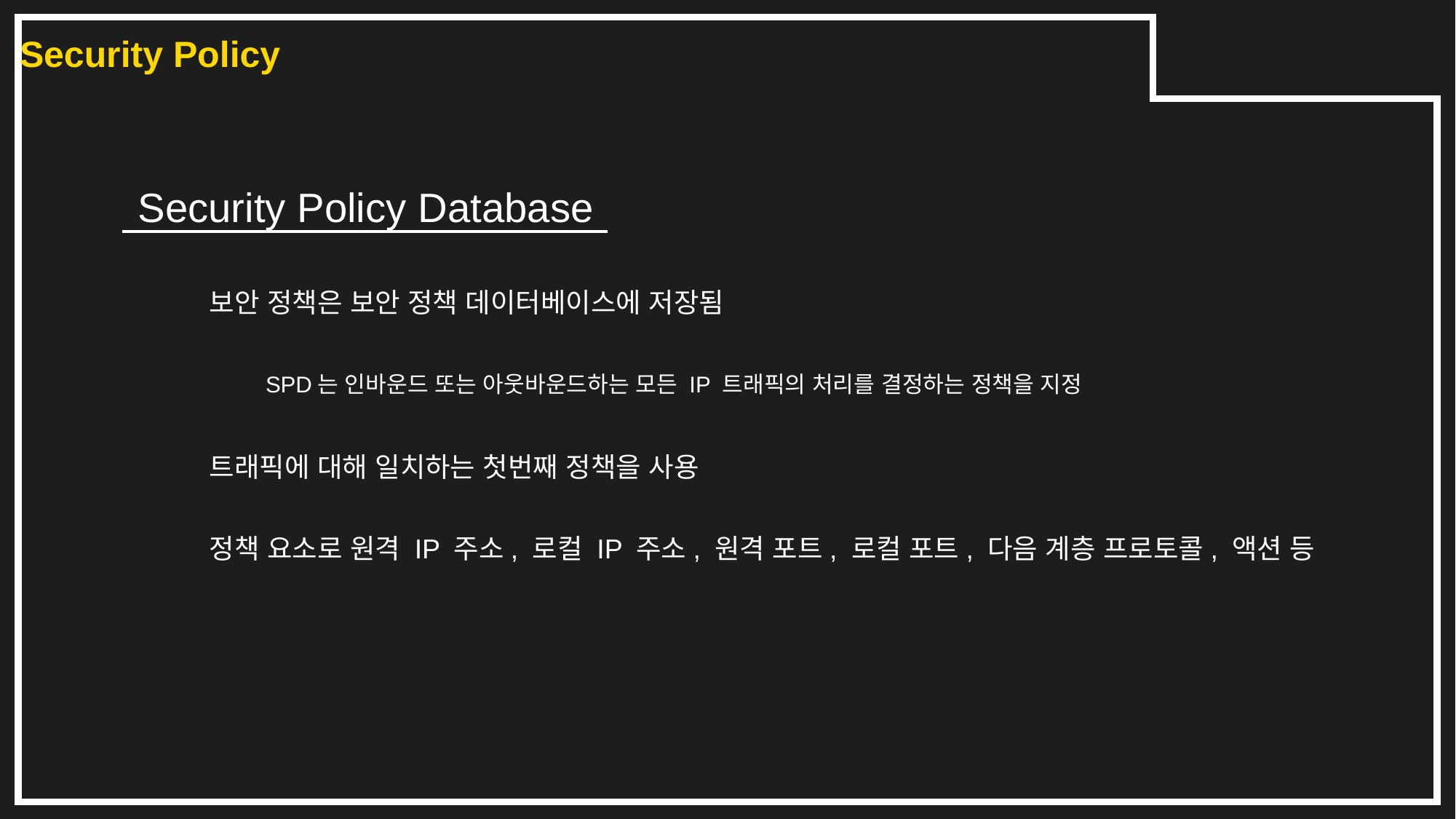

Security Policy
Security Policy Database
보안 정책은 보안 정책 데이터베이스에 저장됨
SPD는 인바운드 또는 아웃바운드하는 모든 IP 트래픽의 처리를 결정하는 정책을 지정
트래픽에 대해 일치하는 첫번째 정책을 사용
정책 요소로 원격 IP 주소, 로컬 IP 주소, 원격 포트, 로컬 포트, 다음 계층 프로토콜, 액션 등